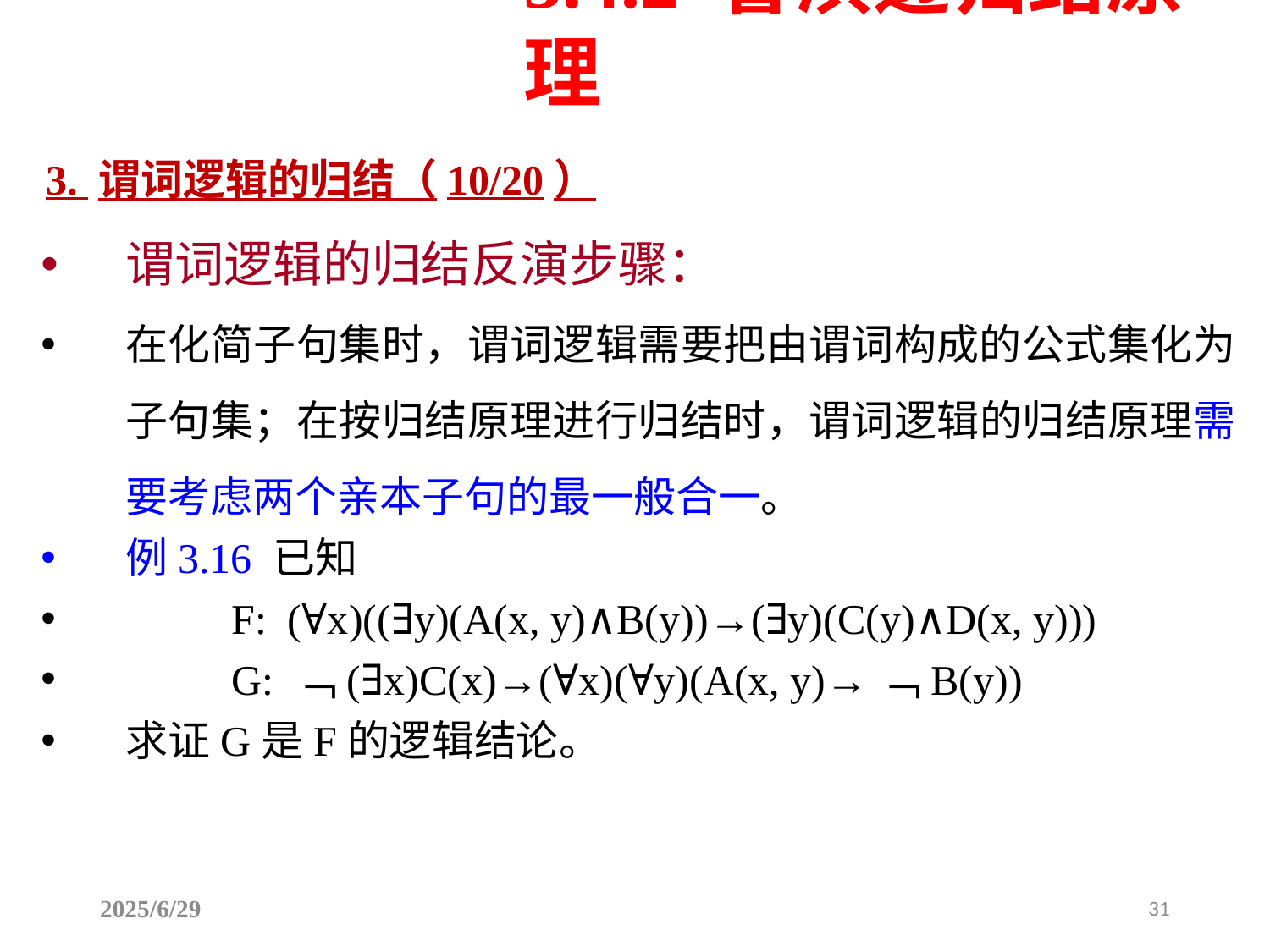

3.4.2 鲁滨逊归结原理
3. 谓词逻辑的归结（10/20）
谓词逻辑的归结反演步骤：
在化简子句集时，谓词逻辑需要把由谓词构成的公式集化为子句集；在按归结原理进行归结时，谓词逻辑的归结原理需要考虑两个亲本子句的最一般合一。
例3.16 已知
          F:  (∀x)((∃y)(A(x, y)∧B(y))→(∃y)(C(y)∧D(x, y)))
          G: ﹁(∃x)C(x)→(∀x)(∀y)(A(x, y)→﹁B(y))
求证G是F的逻辑结论。
2025/6/29
31